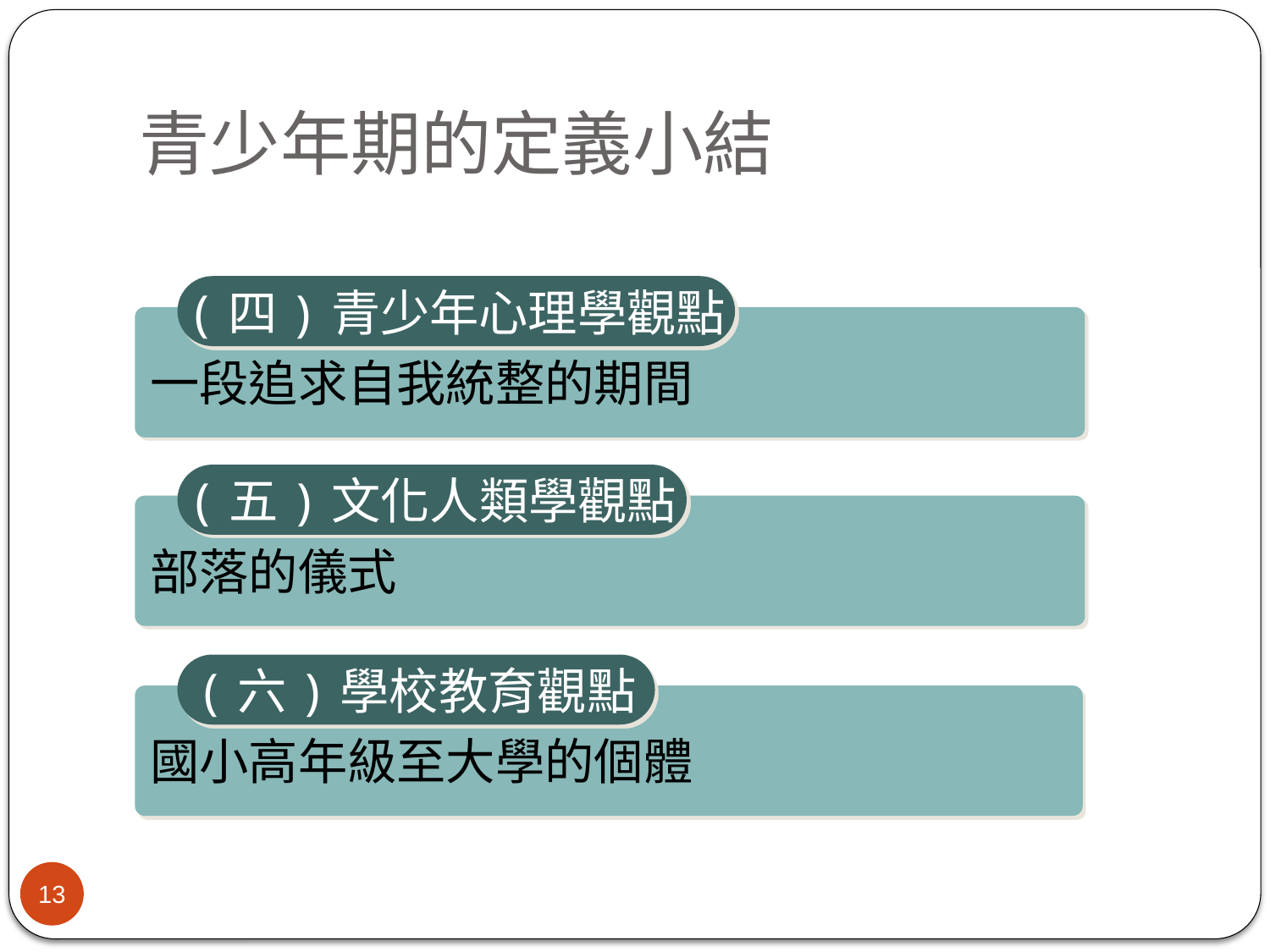

# 青少年期的定義小結
(四)青少年心理學觀點
一段追求自我統整的期間
(五)文化人類學觀點
部落的儀式
(六)學校教育觀點
國小高年級至大學的個體
13